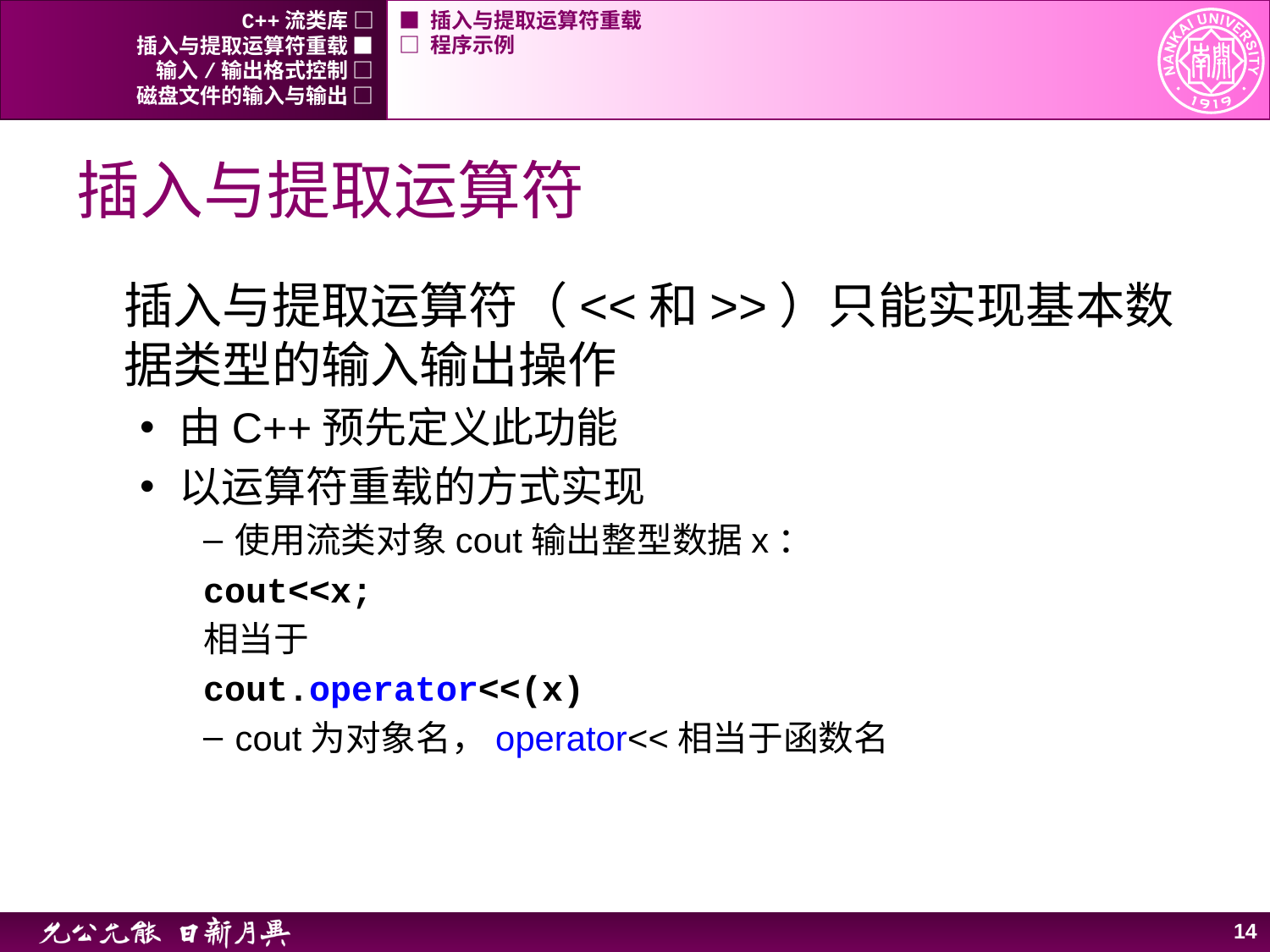

C++流类库 □
■ 插入与提取运算符重载
插入与提取运算符重载 ■
□ 程序示例
输入/输出格式控制 □
磁盘文件的输入与输出 □
# 插入与提取运算符
插入与提取运算符（<<和>>）只能实现基本数据类型的输入输出操作
由C++预先定义此功能
以运算符重载的方式实现
使用流类对象cout输出整型数据x：
cout<<x;
相当于
cout.operator<<(x)
cout为对象名，operator<<相当于函数名

14